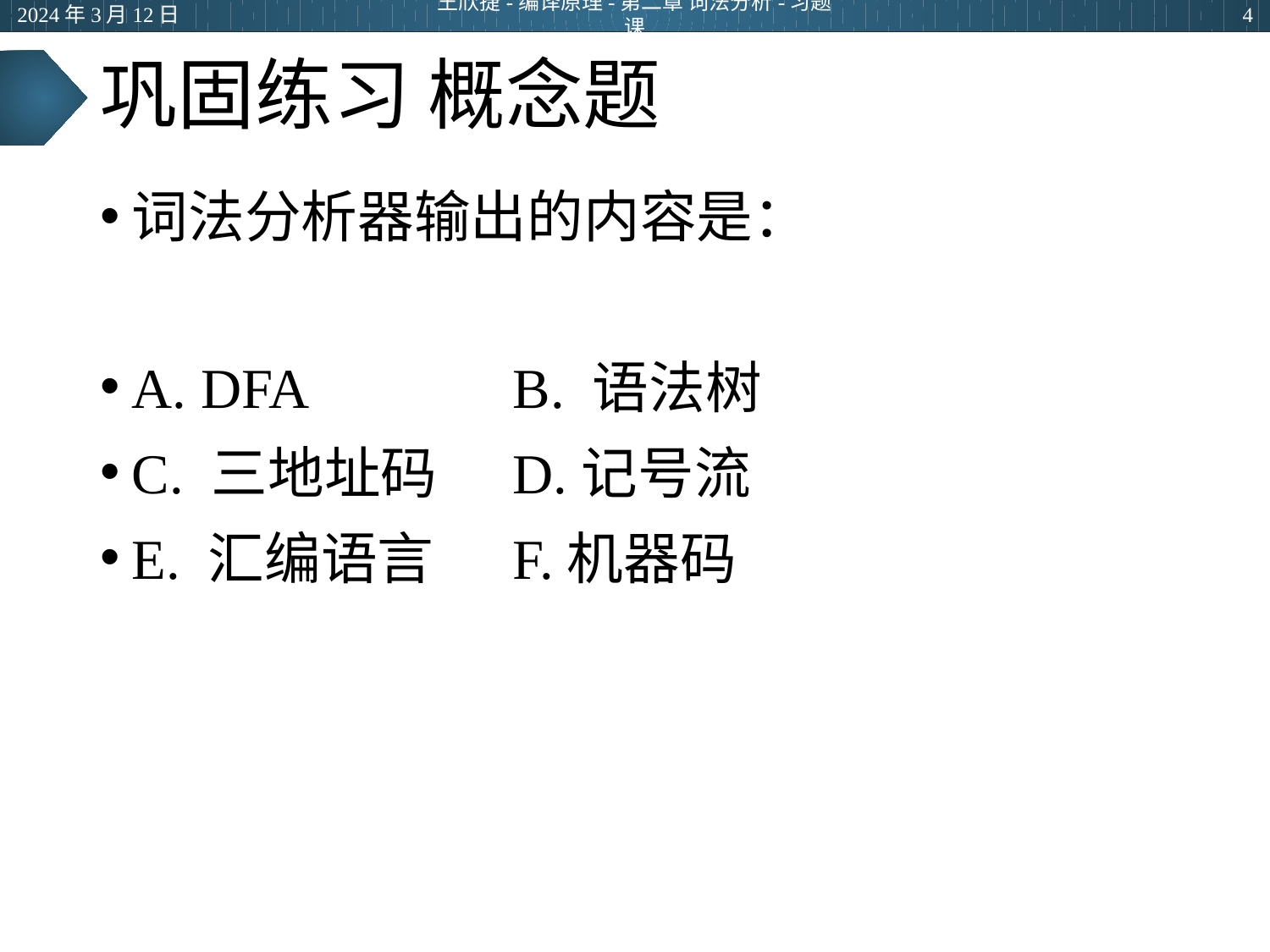

2024年3月12日
王欣捷-编译原理-第二章 词法分析-习题课
4
# 巩固练习 概念题
词法分析器输出的内容是：

A. DFA		B. 语法树
C. 三地址码	D.记号流
E. 汇编语言	F.机器码